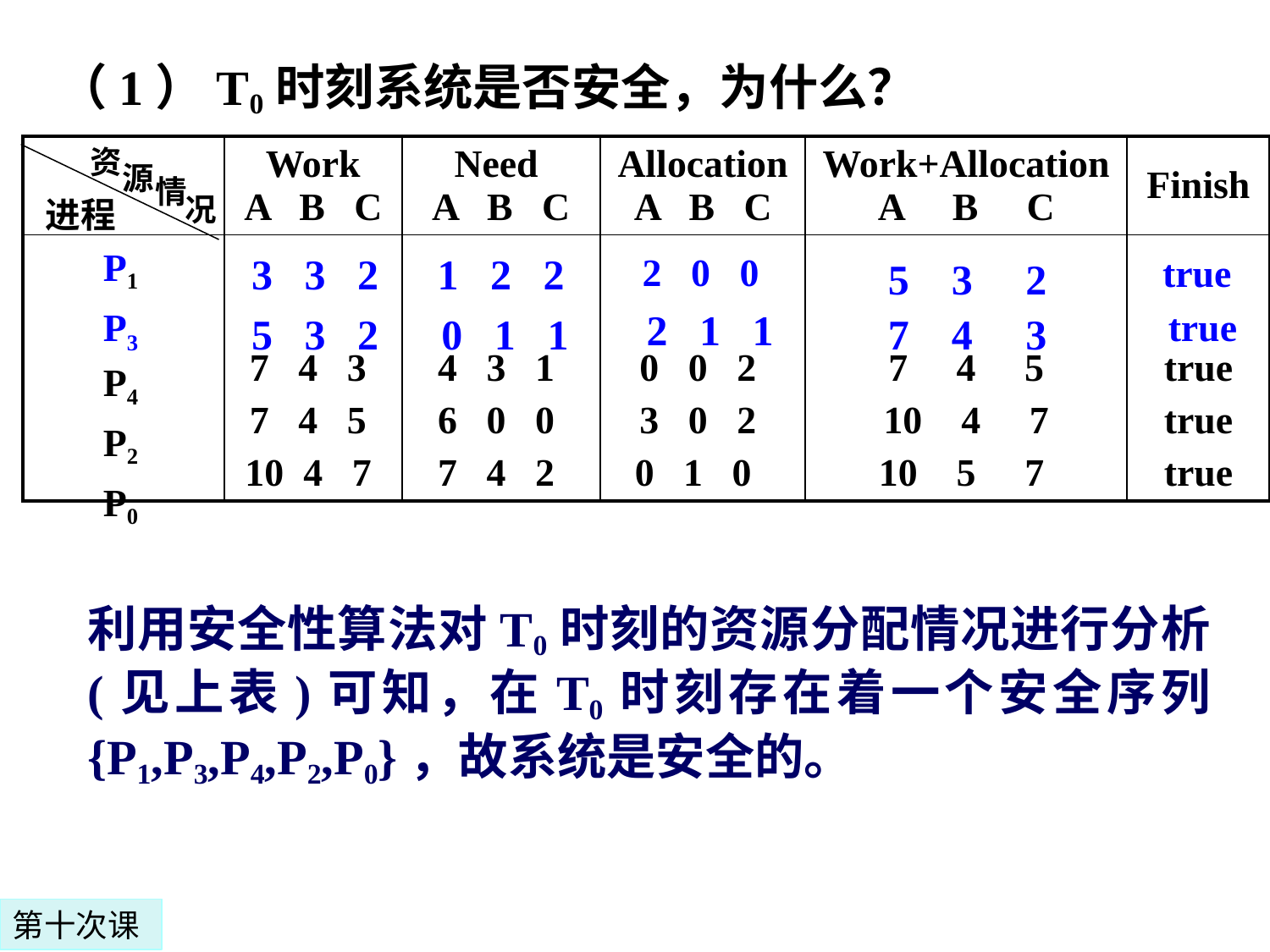

# （1）T0时刻系统是否安全，为什么？
资
源
情
况
进程

|  | Work A B C | Need A B C | Allocation A B C | Work+Allocation A B C | Finish |
| --- | --- | --- | --- | --- | --- |
|  | 7 4 3 7 4 5 10 4 7 | 4 3 1 6 0 0 7 4 2 | 0 0 2 3 0 2 0 1 0 | 7 4 5 10 4 7 10 5 7 | true true true |
P1
1   2   2
3   3   2
2   0   0
true
5    3     2
P3
true
2   1   1
5   3   2
0   1   1
7    4     3
P4
P2
P0
利用安全性算法对T0时刻的资源分配情况进行分析(见上表)可知，在T0时刻存在着一个安全序列{P1,P3,P4,P2,P0}，故系统是安全的。
106
第十次课